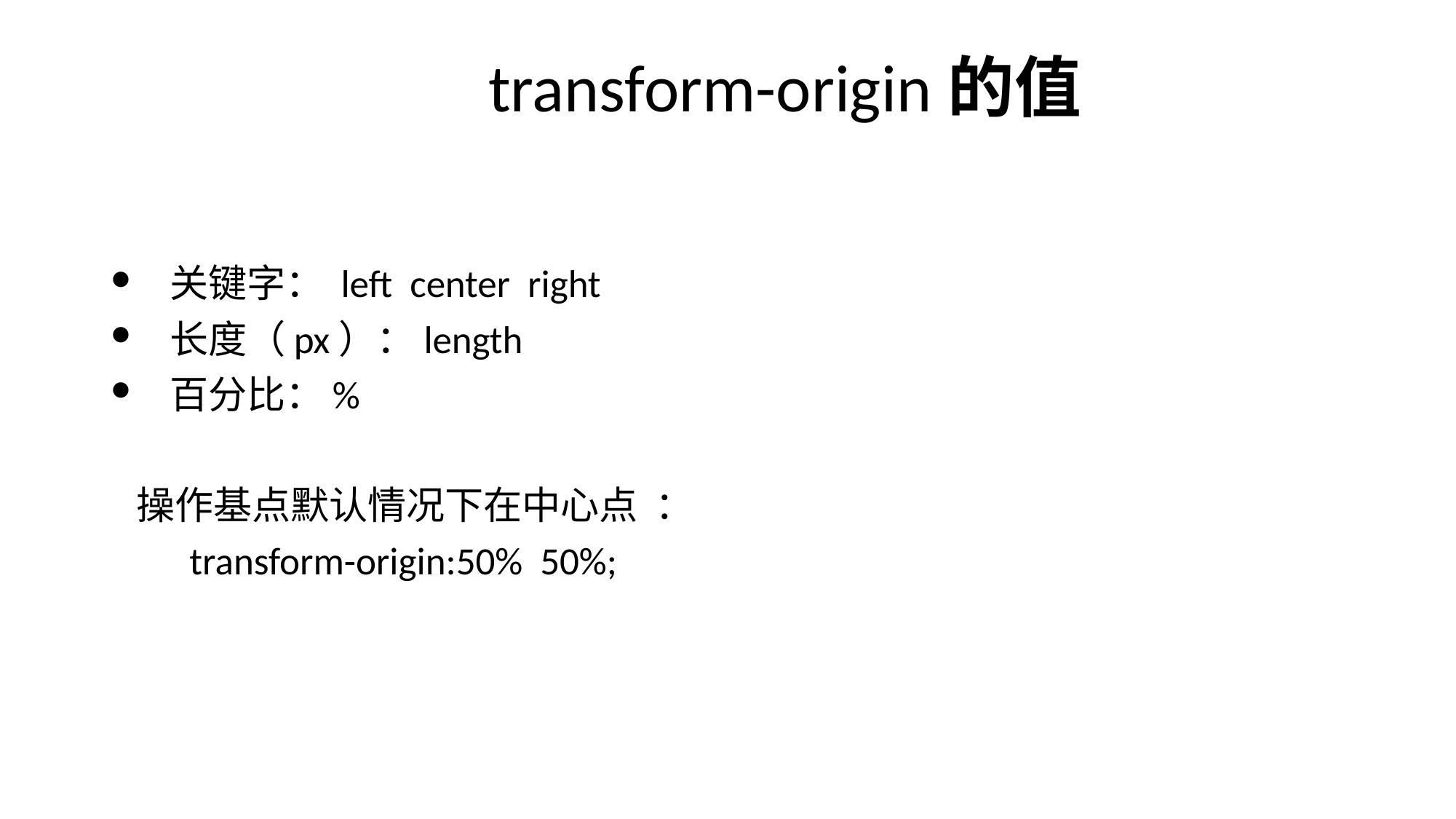

# transform-origin的值

   关键字： left  center  right
   长度（px）：length
   百分比：%

  操作基点默认情况下在中心点  ：
         transform-origin:50%  50%;